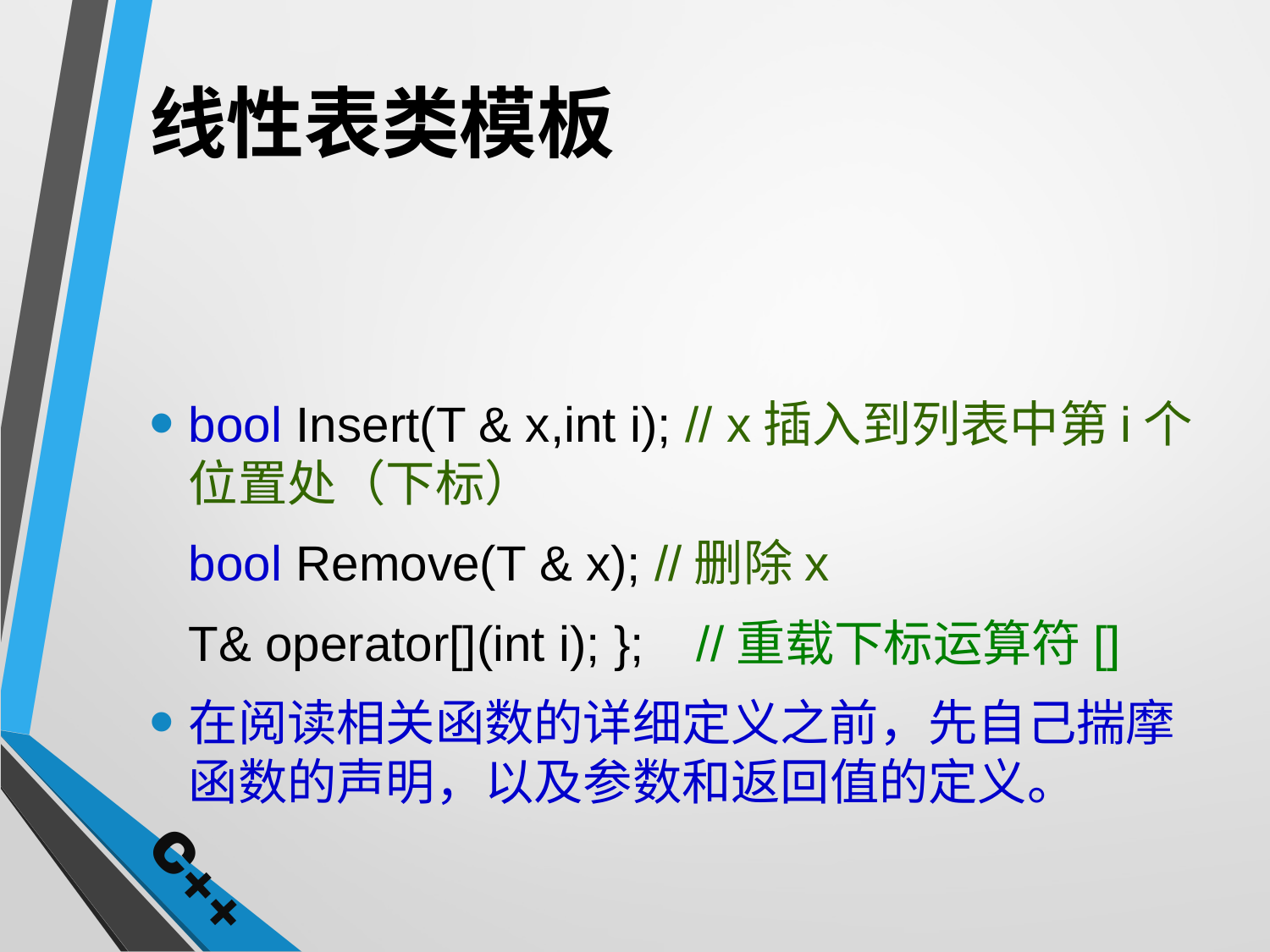

# 线性表类模板

bool Insert(T & x,int i); // x插入到列表中第i个位置处（下标）
	bool Remove(T & x); //删除x
	T& operator[](int i); }; 	//重载下标运算符[]
在阅读相关函数的详细定义之前，先自己揣摩函数的声明，以及参数和返回值的定义。